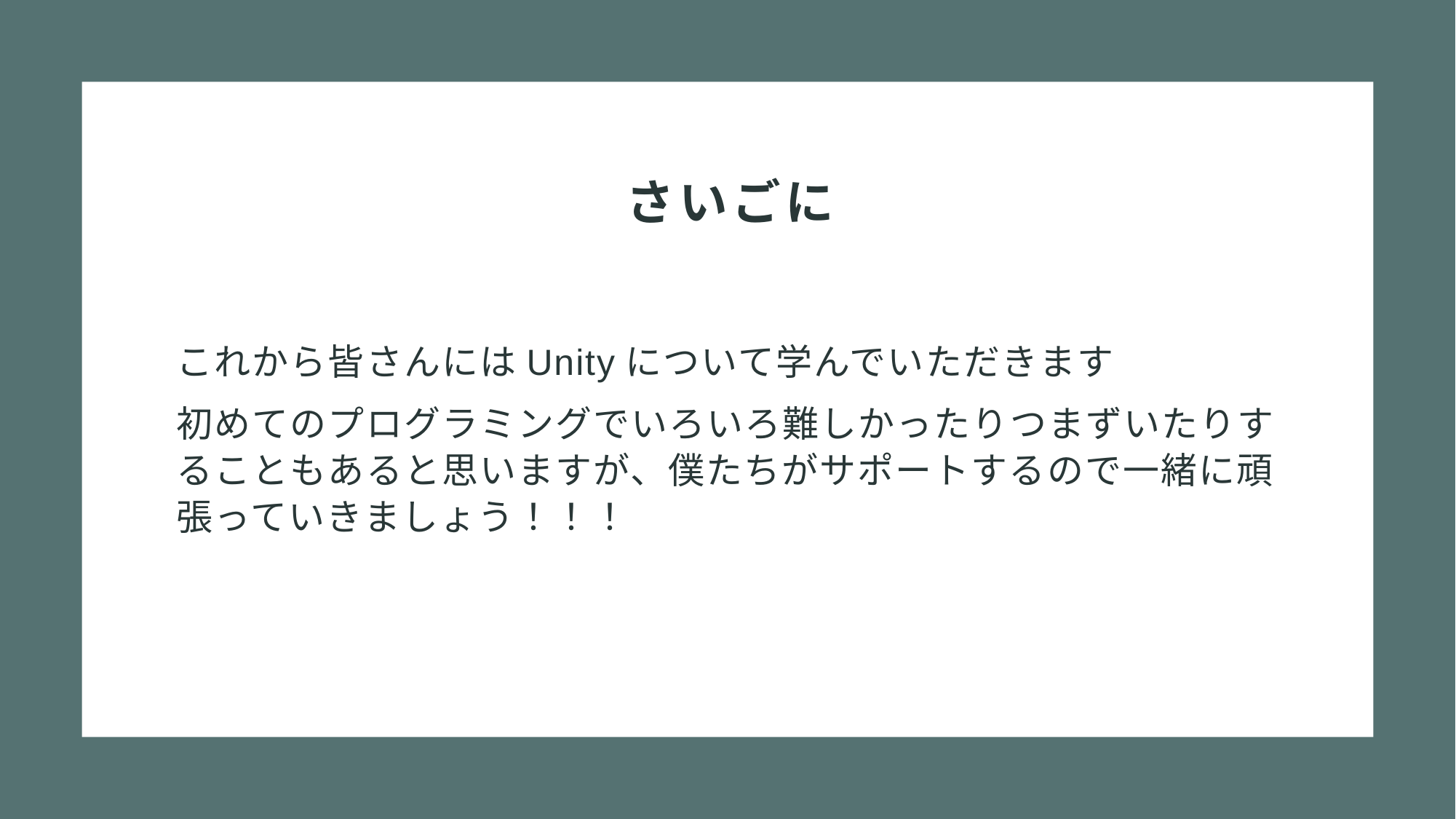

# さいごに

これから皆さんにはUnityについて学んでいただきます
初めてのプログラミングでいろいろ難しかったりつまずいたりすることもあると思いますが、僕たちがサポートするので一緒に頑張っていきましょう！！！